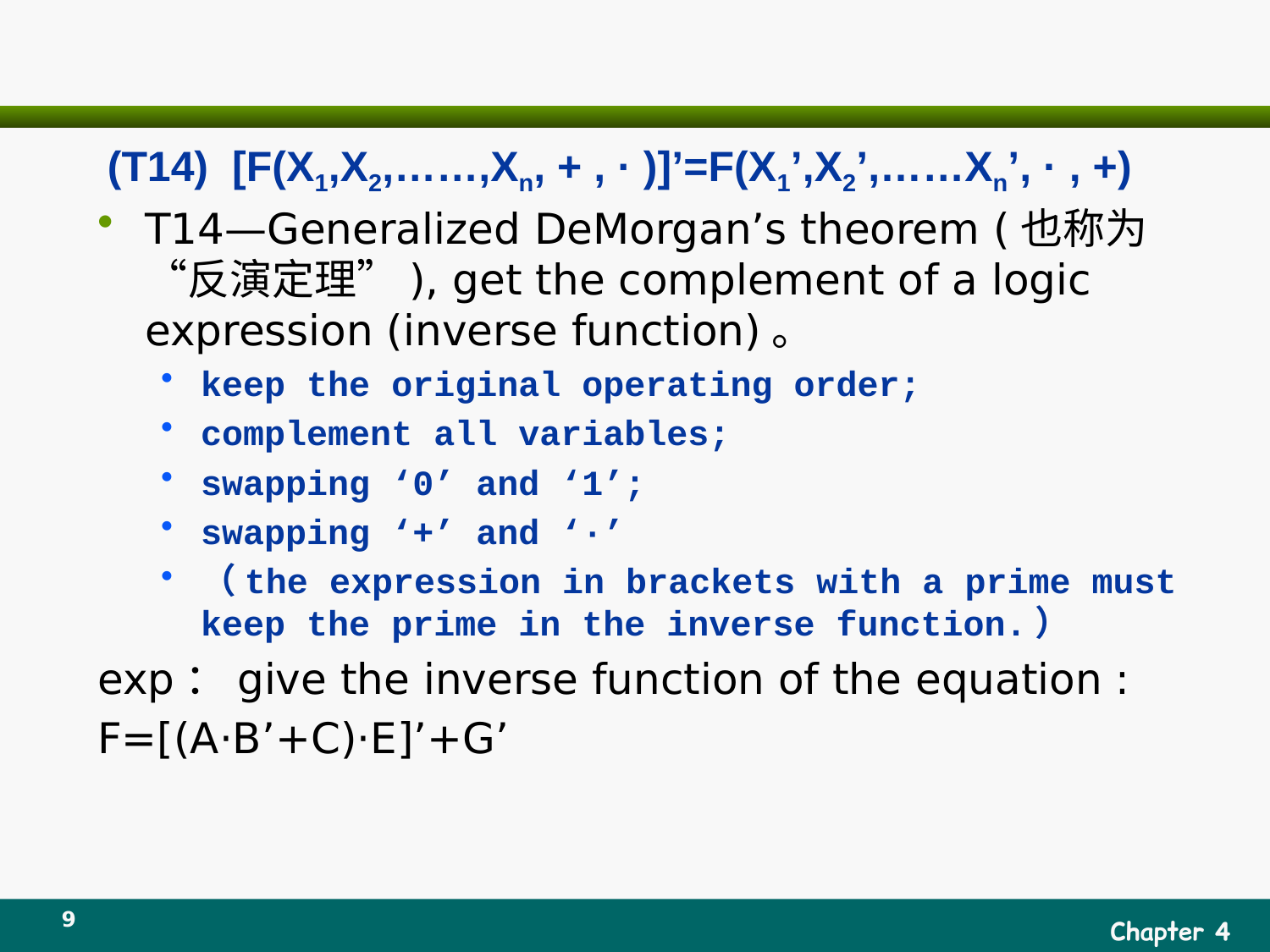

#
(T14)  [F(X1,X2,……,Xn, + , · )]’=F(X1’,X2’,……Xn’, · , +)

T14—Generalized DeMorgan’s theorem (也称为“反演定理”), get the complement of a logic expression (inverse function)。
keep the original operating order;
complement all variables;
swapping ‘0’ and ‘1’;
swapping ‘+’ and ‘·’
（the expression in brackets with a prime must keep the prime in the inverse function.）
exp：give the inverse function of the equation :
F=[(A·B’+C)·E]’+G’
9
Chapter 4